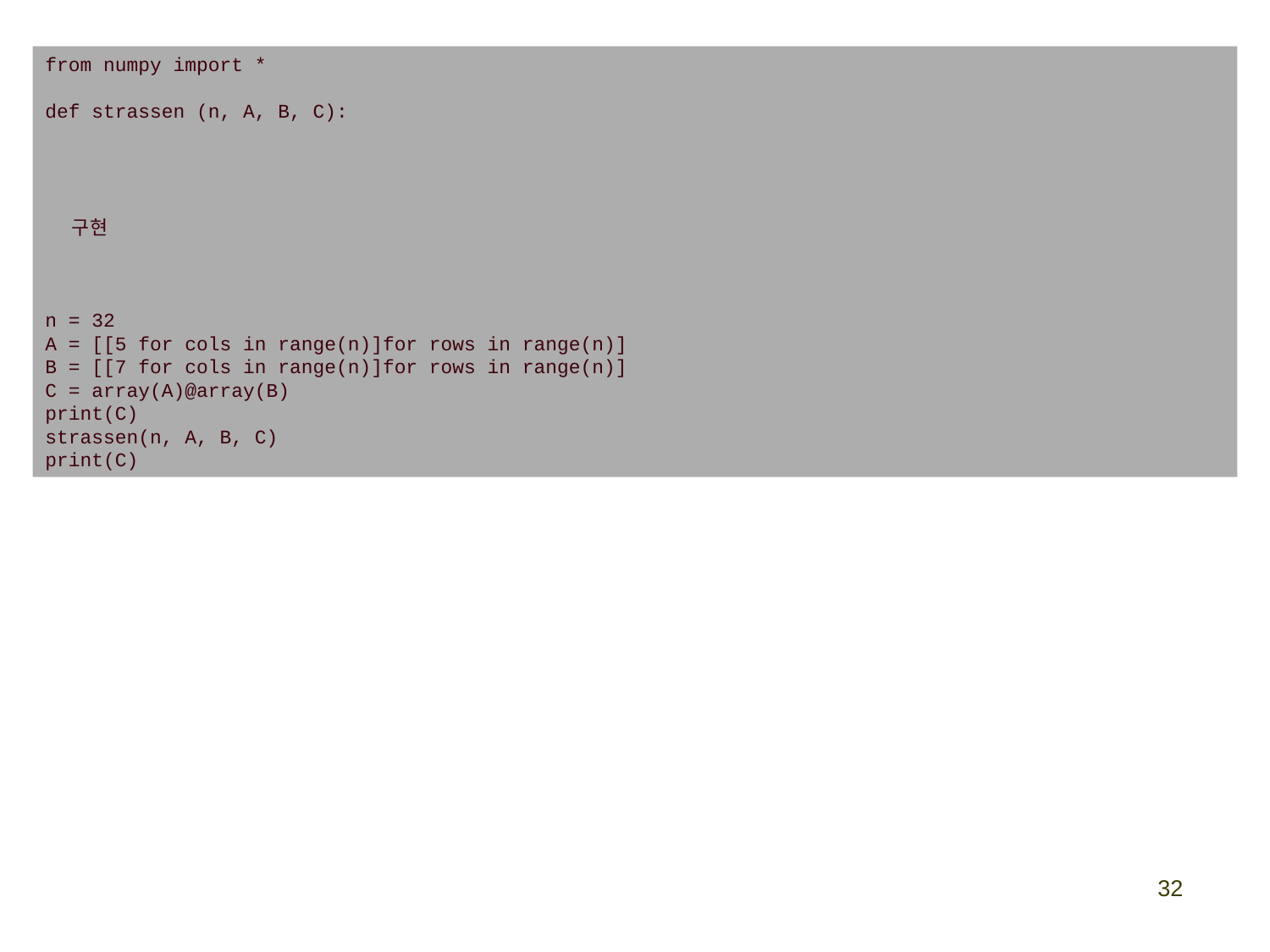

from numpy import *

def strassen (n, A, B, C):

     구현

n = 32
A = [[5 for cols in range(n)]for rows in range(n)]
B = [[7 for cols in range(n)]for rows in range(n)]
C = array(A)@array(B)
print(C)
strassen(n, A, B, C)
print(C)
#
32